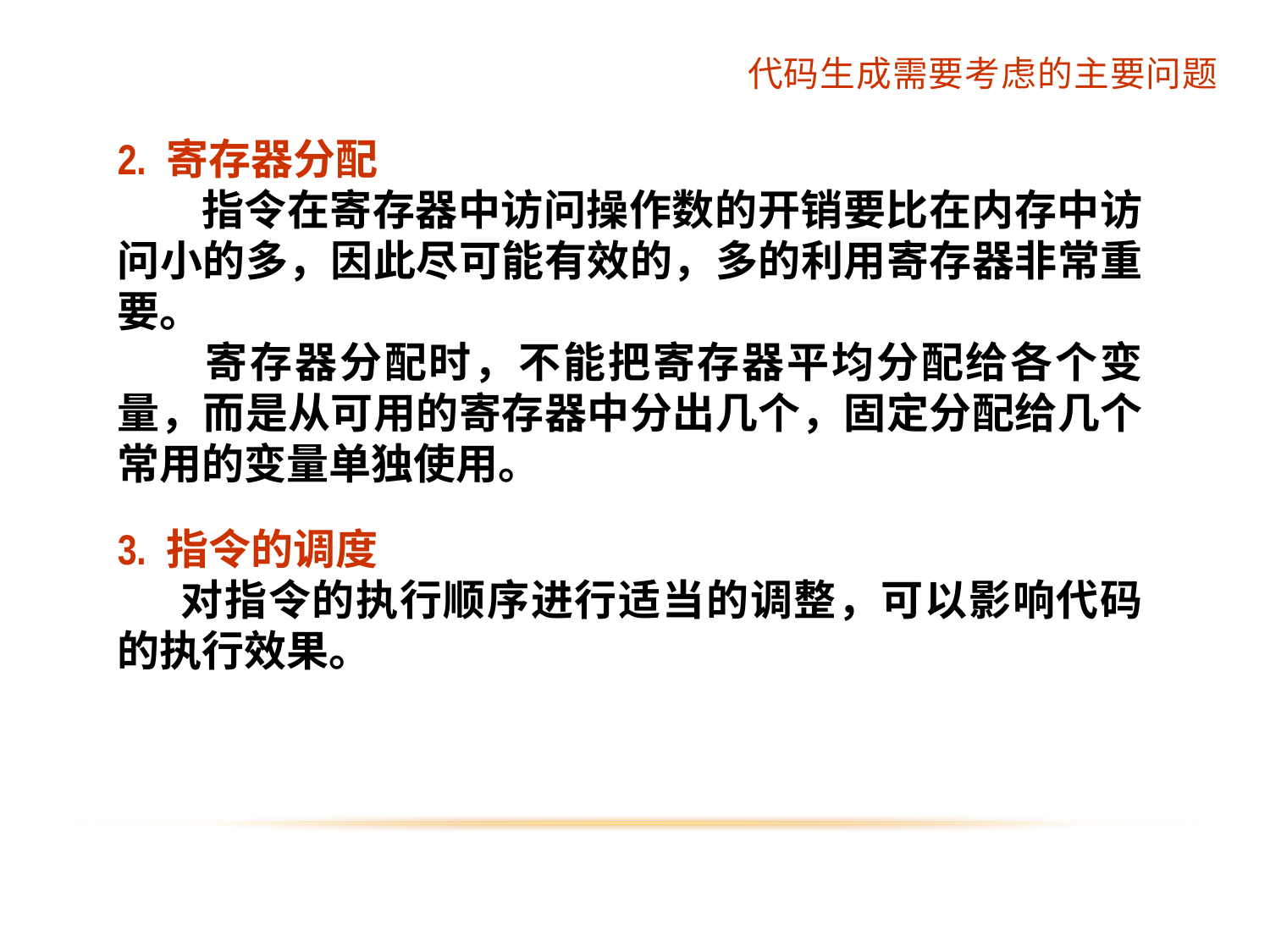

代码生成需要考虑的主要问题
2. 寄存器分配
 指令在寄存器中访问操作数的开销要比在内存中访问小的多，因此尽可能有效的，多的利用寄存器非常重要。
 寄存器分配时，不能把寄存器平均分配给各个变量，而是从可用的寄存器中分出几个，固定分配给几个常用的变量单独使用。
3. 指令的调度
对指令的执行顺序进行适当的调整，可以影响代码的执行效果。